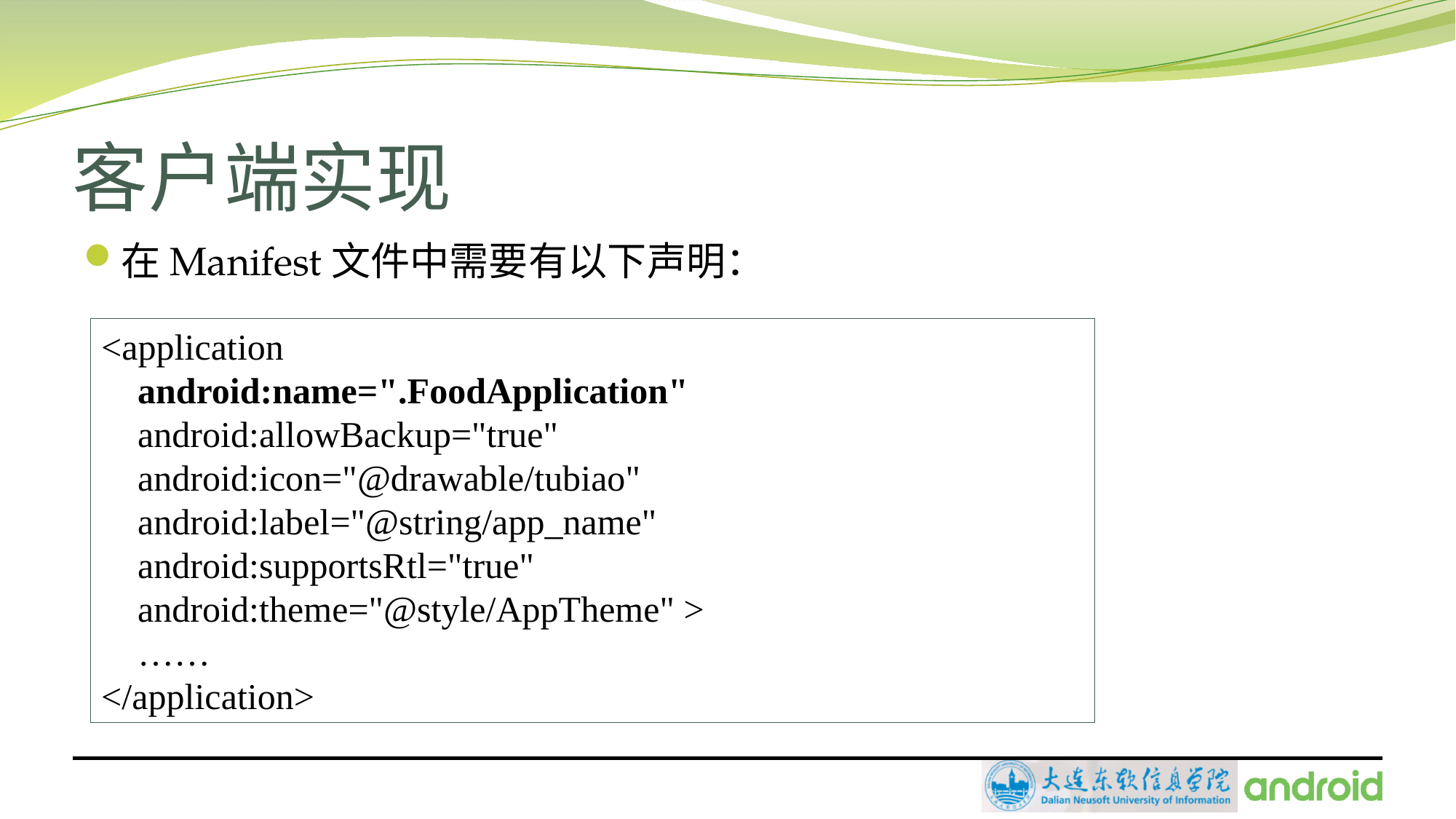

# 客户端实现
在Manifest文件中需要有以下声明：
<application
    android:name=".FoodApplication"
    android:allowBackup="true"
    android:icon="@drawable/tubiao"
    android:label="@string/app_name"
    android:supportsRtl="true"
    android:theme="@style/AppTheme" >
    ……
</application>